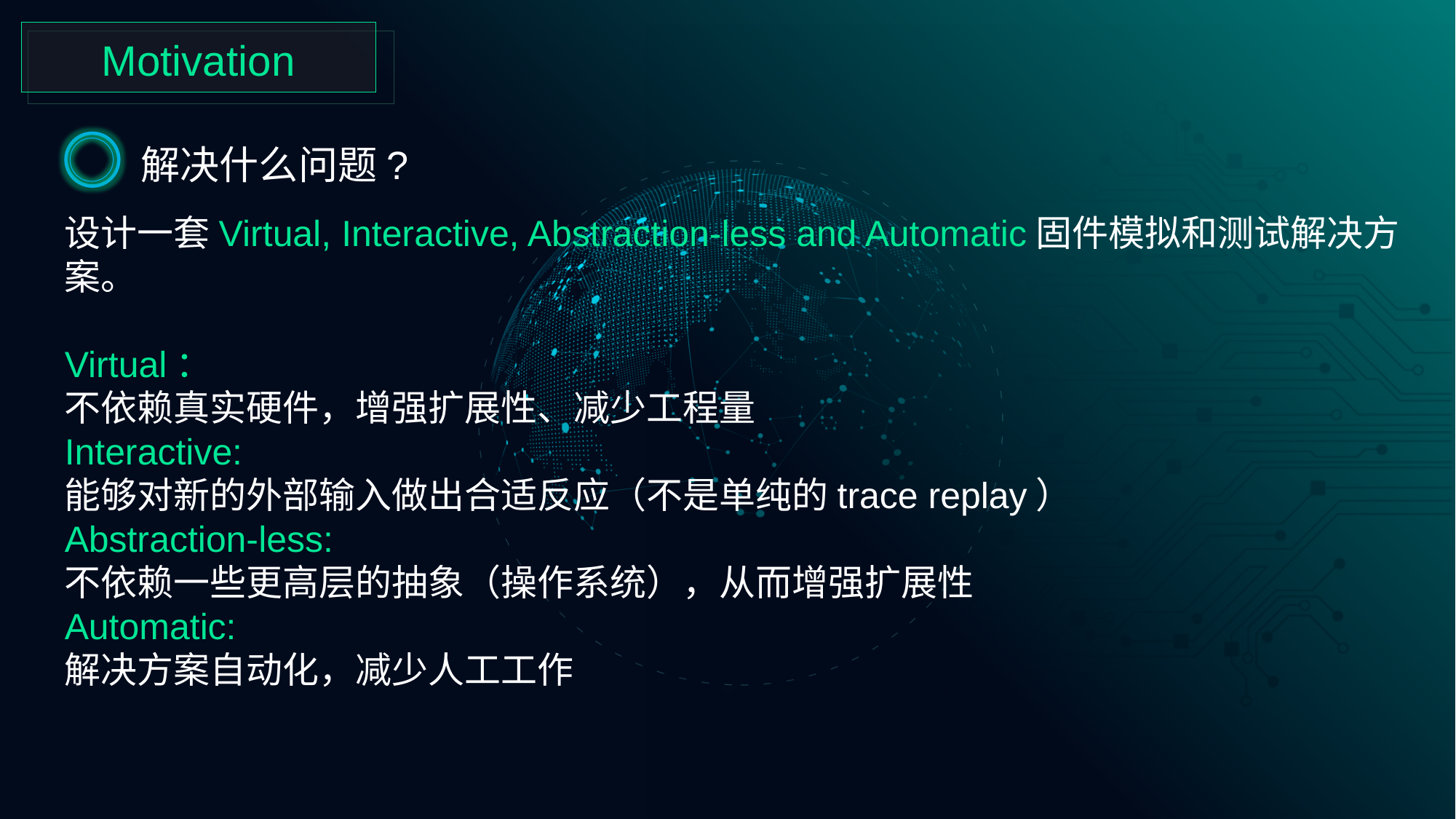

Motivation

解决什么问题?
设计一套Virtual, Interactive, Abstraction-less and Automatic固件模拟和测试解决方案。

Virtual：
不依赖真实硬件，增强扩展性、减少工程量
Interactive:
能够对新的外部输入做出合适反应（不是单纯的trace replay）
Abstraction-less:
不依赖一些更高层的抽象（操作系统），从而增强扩展性
Automatic:
解决方案自动化，减少人工工作